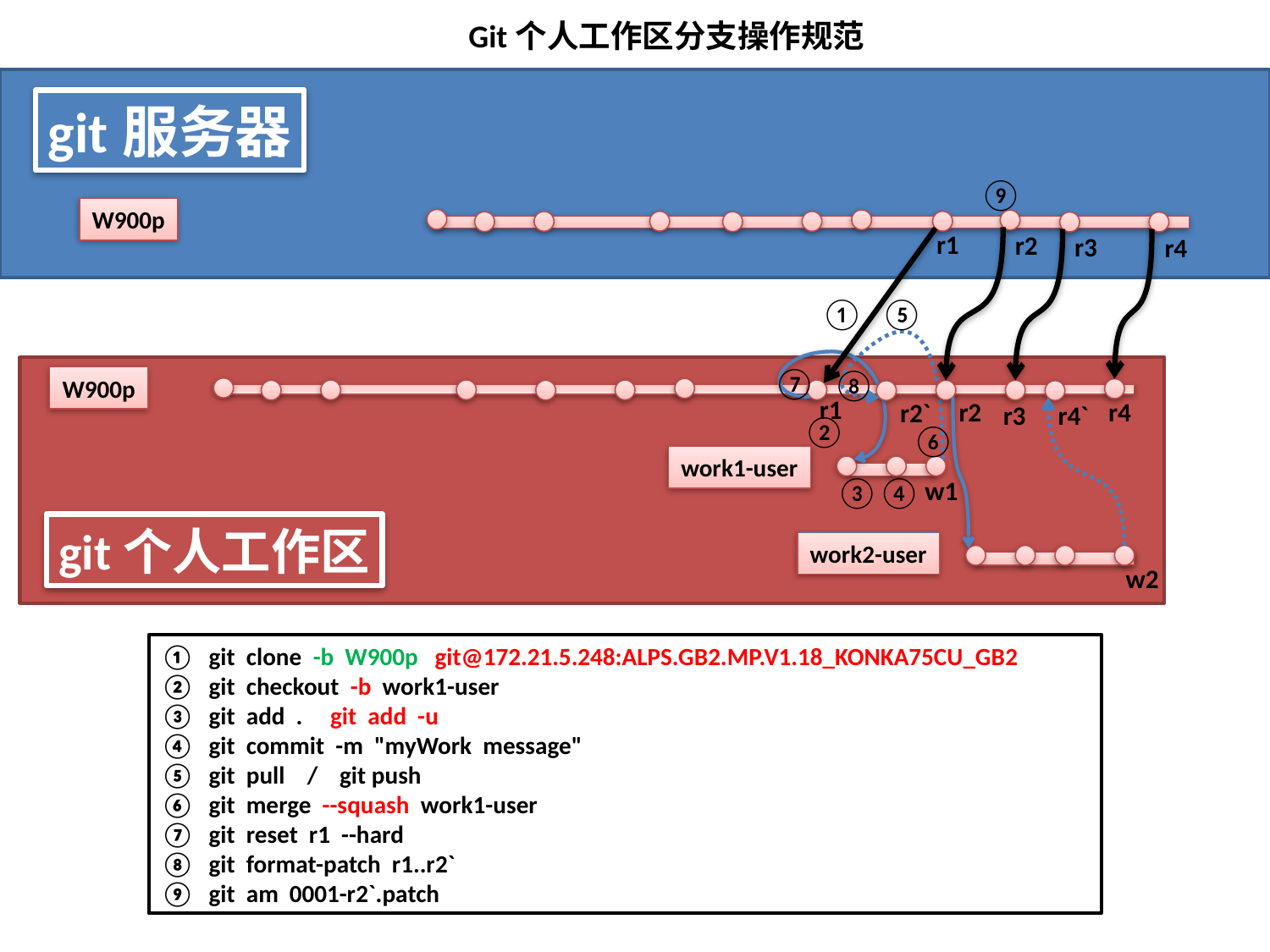

Git个人工作区分支操作规范

git服务器
⑨
W900p

r1
r2
r3
r4
①
⑤

⑦
⑧
W900p

r1
r2
r4
r2`
r3
r4`
②
⑥
work1-user

③④
w1
git个人工作区
work2-user

w2
git  clone  -b  W900p   git@172.21.5.248:ALPS.GB2.MP.V1.18_KONKA75CU_GB2
git  checkout  -b  work1-user
git  add  .     git  add  -u
git  commit  -m  "myWork  message"
git  pull    /    git push
git  merge  --squash  work1-user
git  reset  r1  --hard
git  format-patch  r1..r2`
git  am  0001-r2`.patch